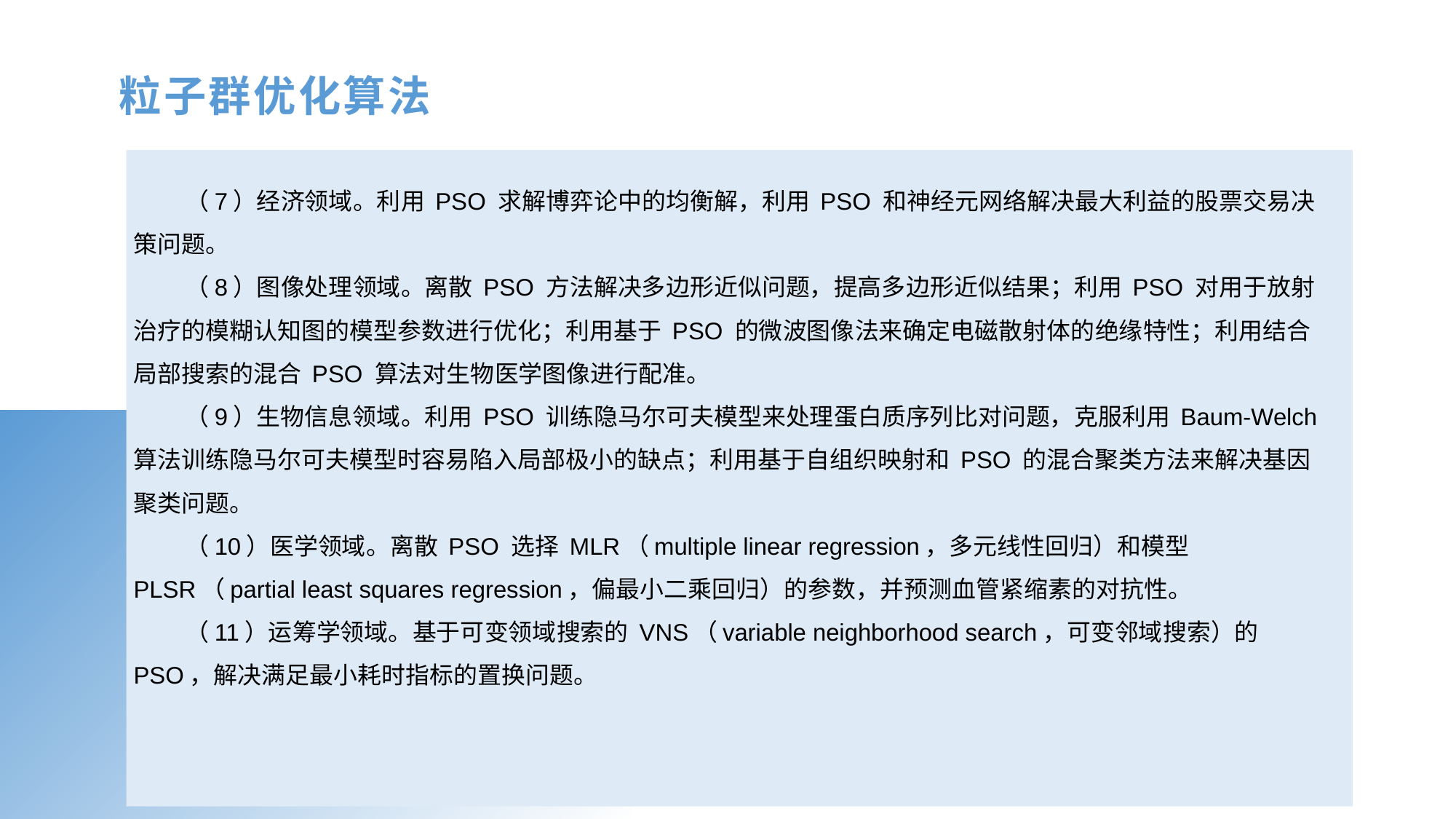

粒子群优化算法

（7）经济领域。利用 PSO 求解博弈论中的均衡解，利用 PSO 和神经元网络解决最大利益的股票交易决策问题。
（8）图像处理领域。离散 PSO 方法解决多边形近似问题，提高多边形近似结果；利用 PSO 对用于放射治疗的模糊认知图的模型参数进行优化；利用基于 PSO 的微波图像法来确定电磁散射体的绝缘特性；利用结合局部搜索的混合 PSO 算法对生物医学图像进行配准。
（9）生物信息领域。利用 PSO 训练隐马尔可夫模型来处理蛋白质序列比对问题，克服利用 Baum-Welch 算法训练隐马尔可夫模型时容易陷入局部极小的缺点；利用基于自组织映射和 PSO 的混合聚类方法来解决基因聚类问题。
（10）医学领域。离散 PSO 选择 MLR（multiple linear regression，多元线性回归）和模型 PLSR（partial least squares regression，偏最小二乘回归）的参数，并预测血管紧缩素的对抗性。
（11）运筹学领域。基于可变领域搜索的 VNS（variable neighborhood search，可变邻域搜索）的 PSO，解决满足最小耗时指标的置换问题。